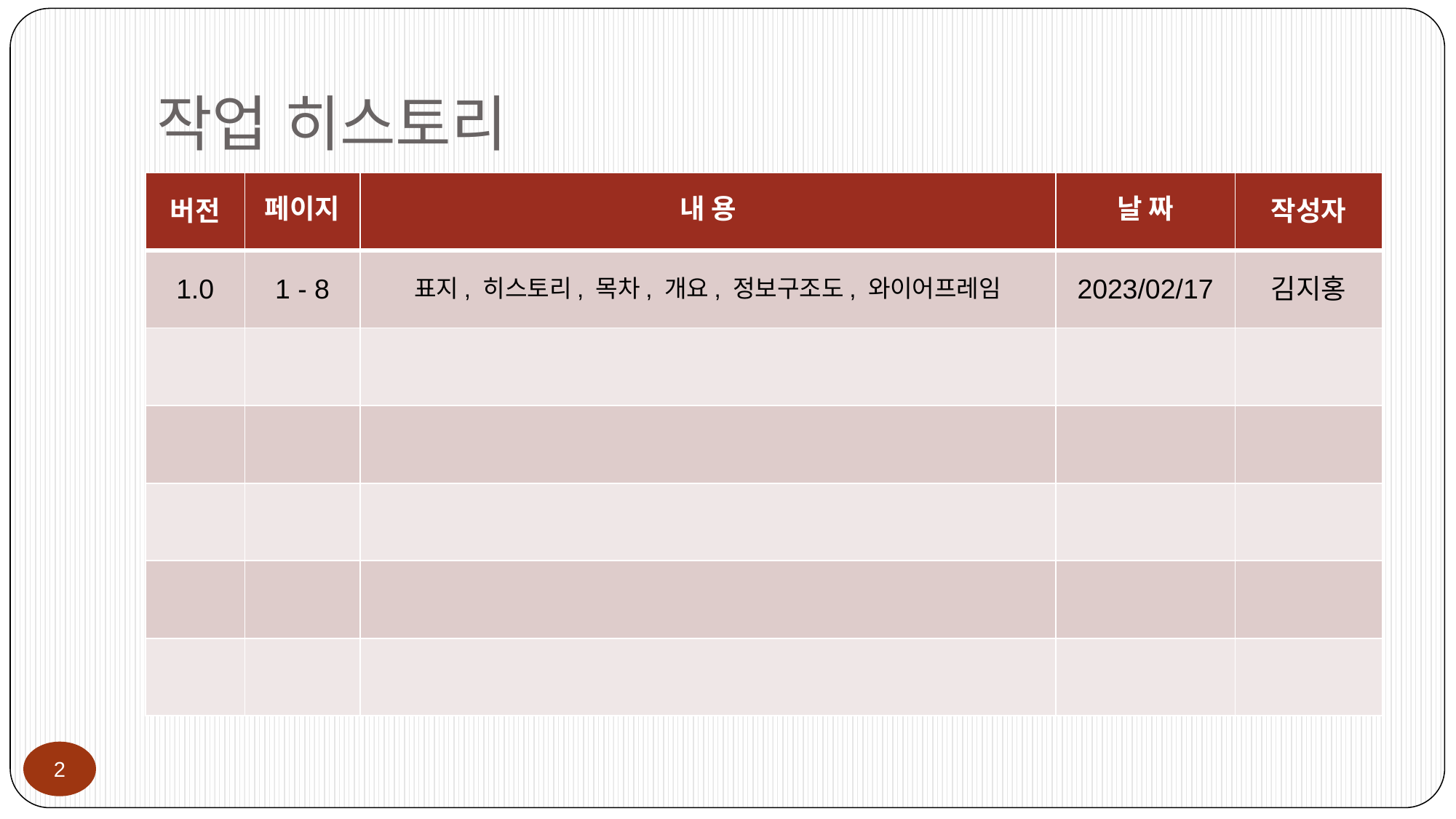

# 작업 히스토리
| 버전 | 페이지 | 내 용 | 날 짜 | 작성자 |
| --- | --- | --- | --- | --- |
| 1.0 | 1 - 8 | 표지, 히스토리, 목차, 개요, 정보구조도, 와이어프레임 | 2023/02/17 | 김지홍 |
|  |  |  |  |  |
|  |  |  |  |  |
|  |  |  |  |  |
|  |  |  |  |  |
|  |  |  |  |  |
2